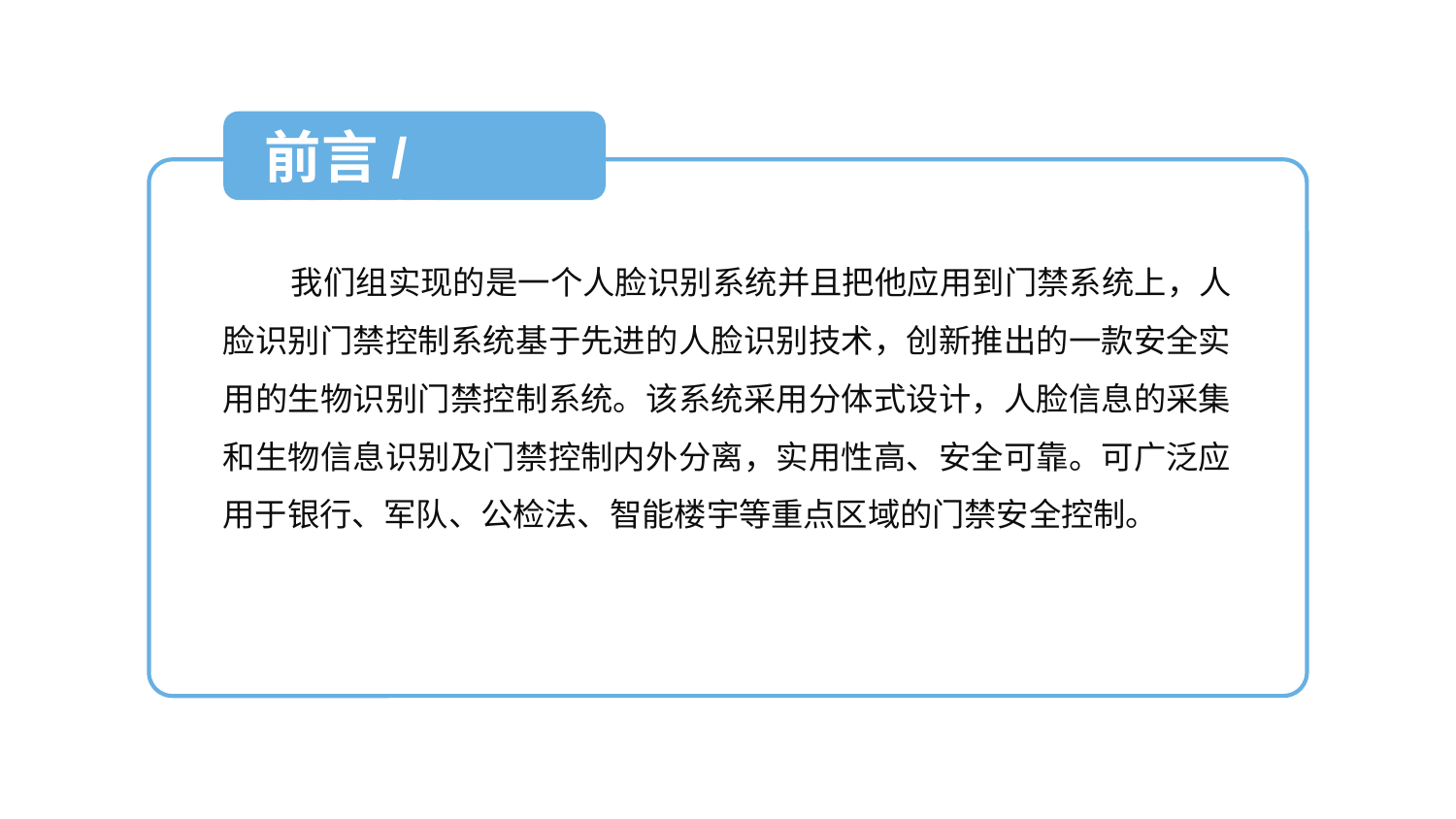

前言/PREFACE

        我们组实现的是一个人脸识别系统并且把他应用到门禁系统上，人脸识别门禁控制系统基于先进的人脸识别技术，创新推出的一款安全实用的生物识别门禁控制系统。该系统采用分体式设计，人脸信息的采集和生物信息识别及门禁控制内外分离，实用性高、安全可靠。可广泛应用于银行、军队、公检法、智能楼宇等重点区域的门禁安全控制。